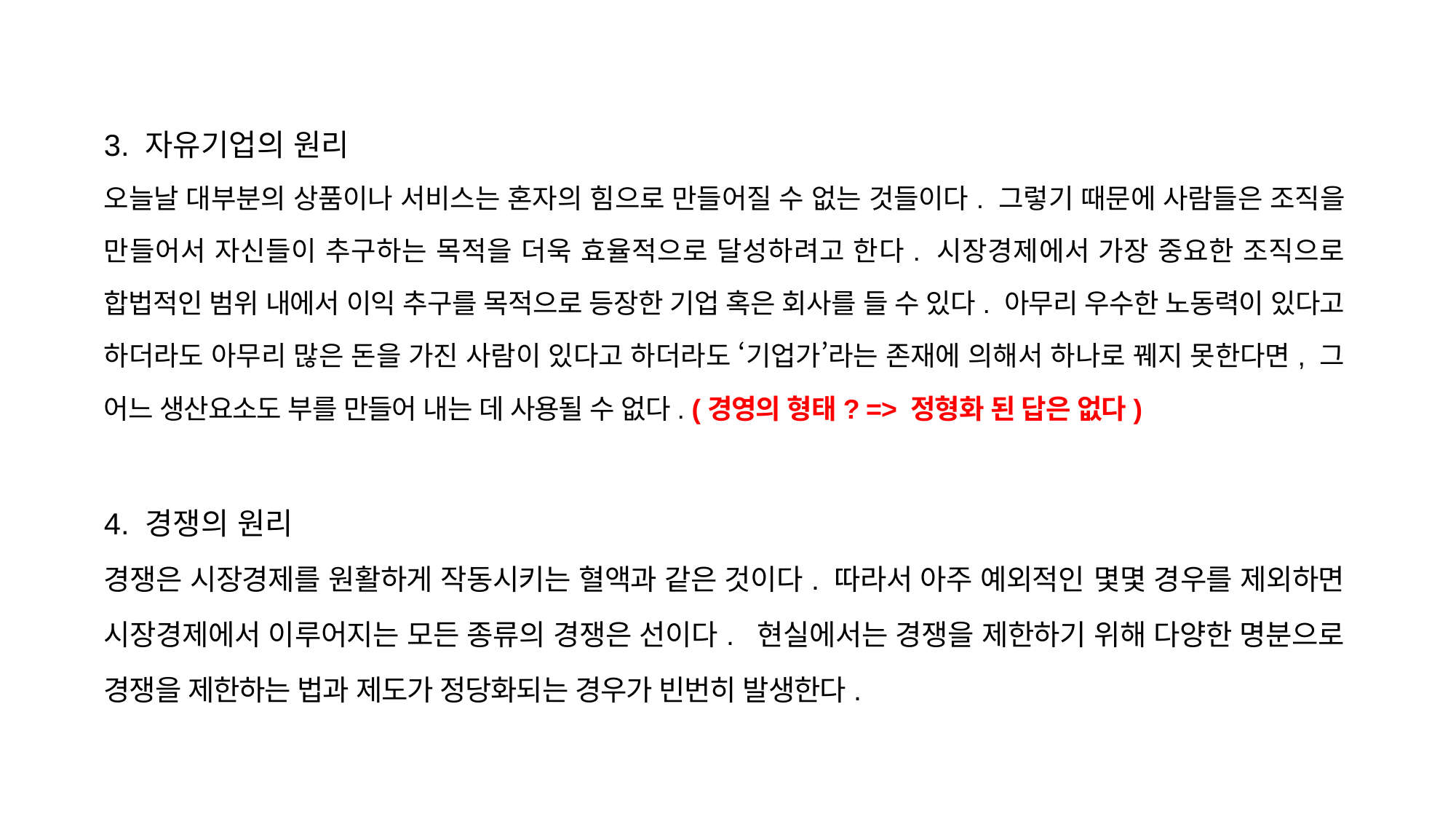

3. 자유기업의 원리
오늘날 대부분의 상품이나 서비스는 혼자의 힘으로 만들어질 수 없는 것들이다. 그렇기 때문에 사람들은 조직을 만들어서 자신들이 추구하는 목적을 더욱 효율적으로 달성하려고 한다. 시장경제에서 가장 중요한 조직으로 합법적인 범위 내에서 이익 추구를 목적으로 등장한 기업 혹은 회사를 들 수 있다. 아무리 우수한 노동력이 있다고 하더라도 아무리 많은 돈을 가진 사람이 있다고 하더라도 ‘기업가’라는 존재에 의해서 하나로 꿰지 못한다면, 그 어느 생산요소도 부를 만들어 내는 데 사용될 수 없다. (경영의 형태? => 정형화 된 답은 없다)

4. 경쟁의 원리
경쟁은 시장경제를 원활하게 작동시키는 혈액과 같은 것이다. 따라서 아주 예외적인 몇몇 경우를 제외하면 시장경제에서 이루어지는 모든 종류의 경쟁은 선이다.  현실에서는 경쟁을 제한하기 위해 다양한 명분으로 경쟁을 제한하는 법과 제도가 정당화되는 경우가 빈번히 발생한다.